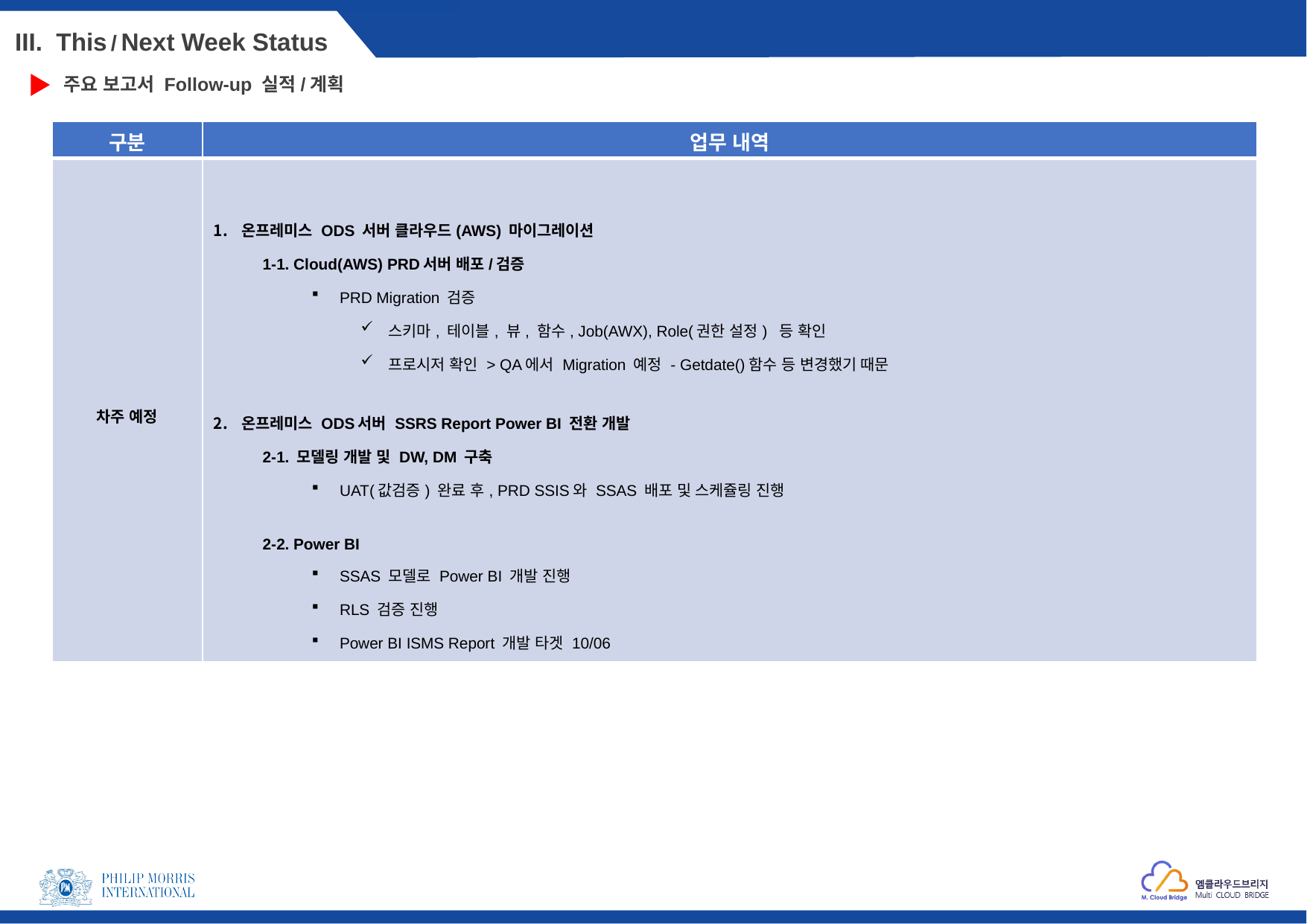

III.  This / Next Week Status
주요 보고서 Follow-up 실적/계획

| 구분 | 업무 내역 |
| --- | --- |
| 차주 예정 | 온프레미스 ODS 서버 클라우드(AWS) 마이그레이션 1-1. Cloud(AWS) PRD서버 배포/검증 PRD Migration 검증 스키마, 테이블, 뷰, 함수, Job(AWX), Role(권한 설정) 등 확인 프로시저 확인 > QA에서 Migration 예정 - Getdate()함수 등 변경했기 때문 온프레미스 ODS서버 SSRS Report Power BI 전환 개발 2-1. 모델링 개발 및 DW, DM 구축 UAT(값검증) 완료 후, PRD SSIS와 SSAS 배포 및 스케쥴링 진행 2-2. Power BI SSAS 모델로 Power BI 개발 진행 RLS 검증 진행 Power BI ISMS Report 개발 타겟 10/06 |